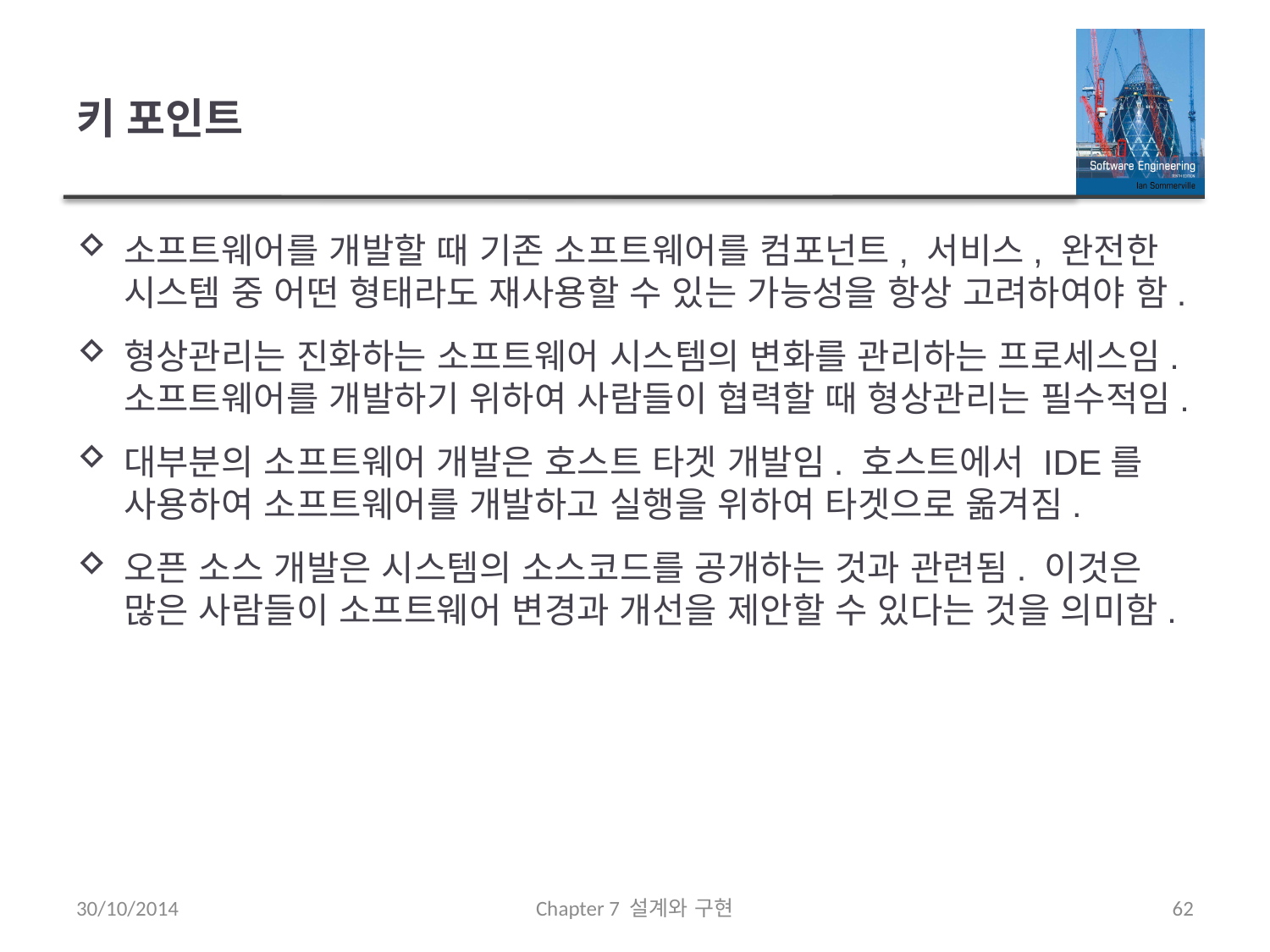

# 키 포인트
소프트웨어를 개발할 때 기존 소프트웨어를 컴포넌트, 서비스, 완전한 시스템 중 어떤 형태라도 재사용할 수 있는 가능성을 항상 고려하여야 함.
형상관리는 진화하는 소프트웨어 시스템의 변화를 관리하는 프로세스임. 소프트웨어를 개발하기 위하여 사람들이 협력할 때 형상관리는 필수적임.
대부분의 소프트웨어 개발은 호스트 타겟 개발임. 호스트에서 IDE를 사용하여 소프트웨어를 개발하고 실행을 위하여 타겟으로 옮겨짐.
오픈 소스 개발은 시스템의 소스코드를 공개하는 것과 관련됨. 이것은 많은 사람들이 소프트웨어 변경과 개선을 제안할 수 있다는 것을 의미함.

30/10/2014
Chapter 7 설계와 구현
62